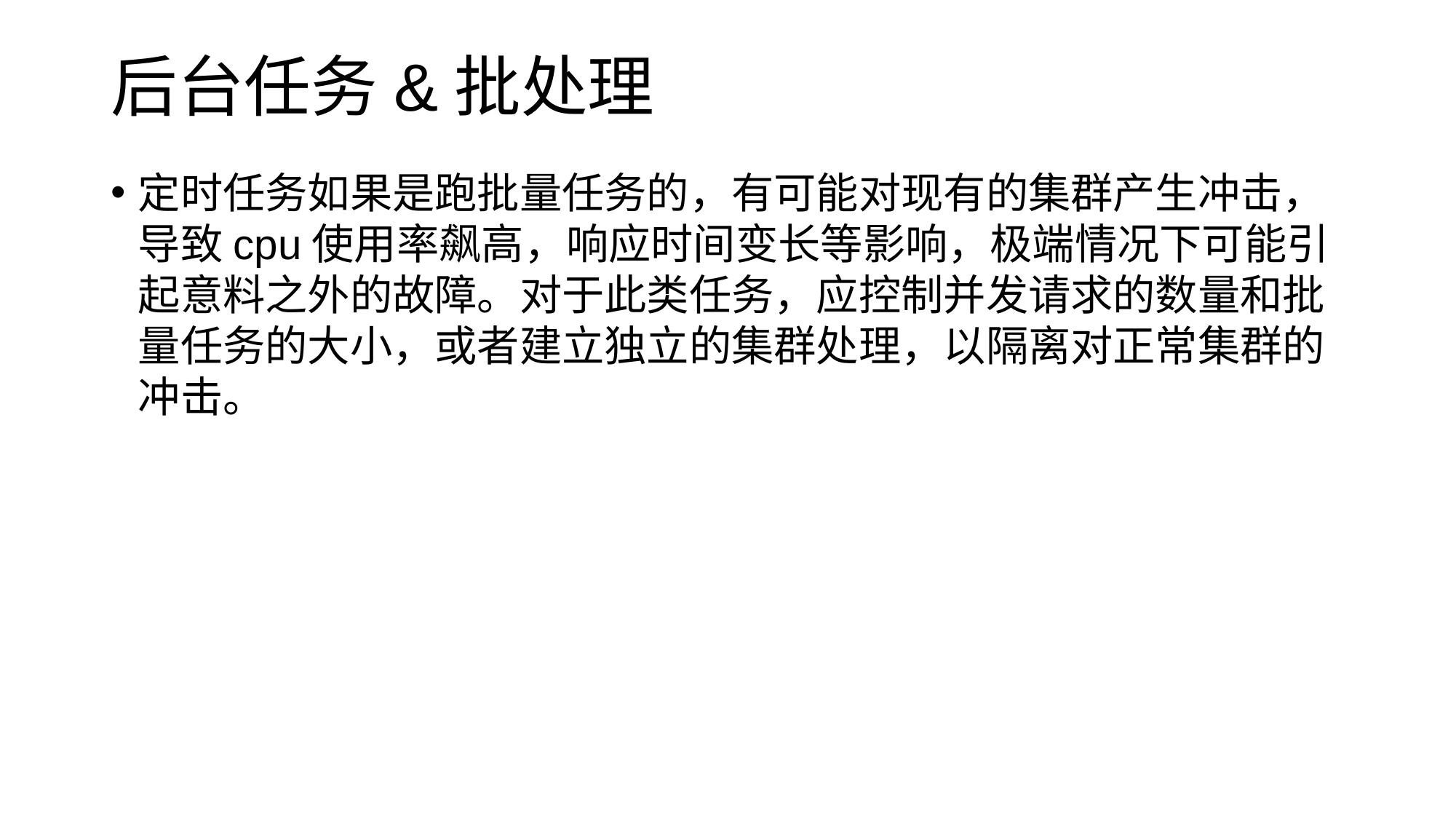

# 后台任务&批处理
定时任务如果是跑批量任务的，有可能对现有的集群产生冲击，导致cpu使用率飙高，响应时间变长等影响，极端情况下可能引起意料之外的故障。对于此类任务，应控制并发请求的数量和批量任务的大小，或者建立独立的集群处理，以隔离对正常集群的冲击。